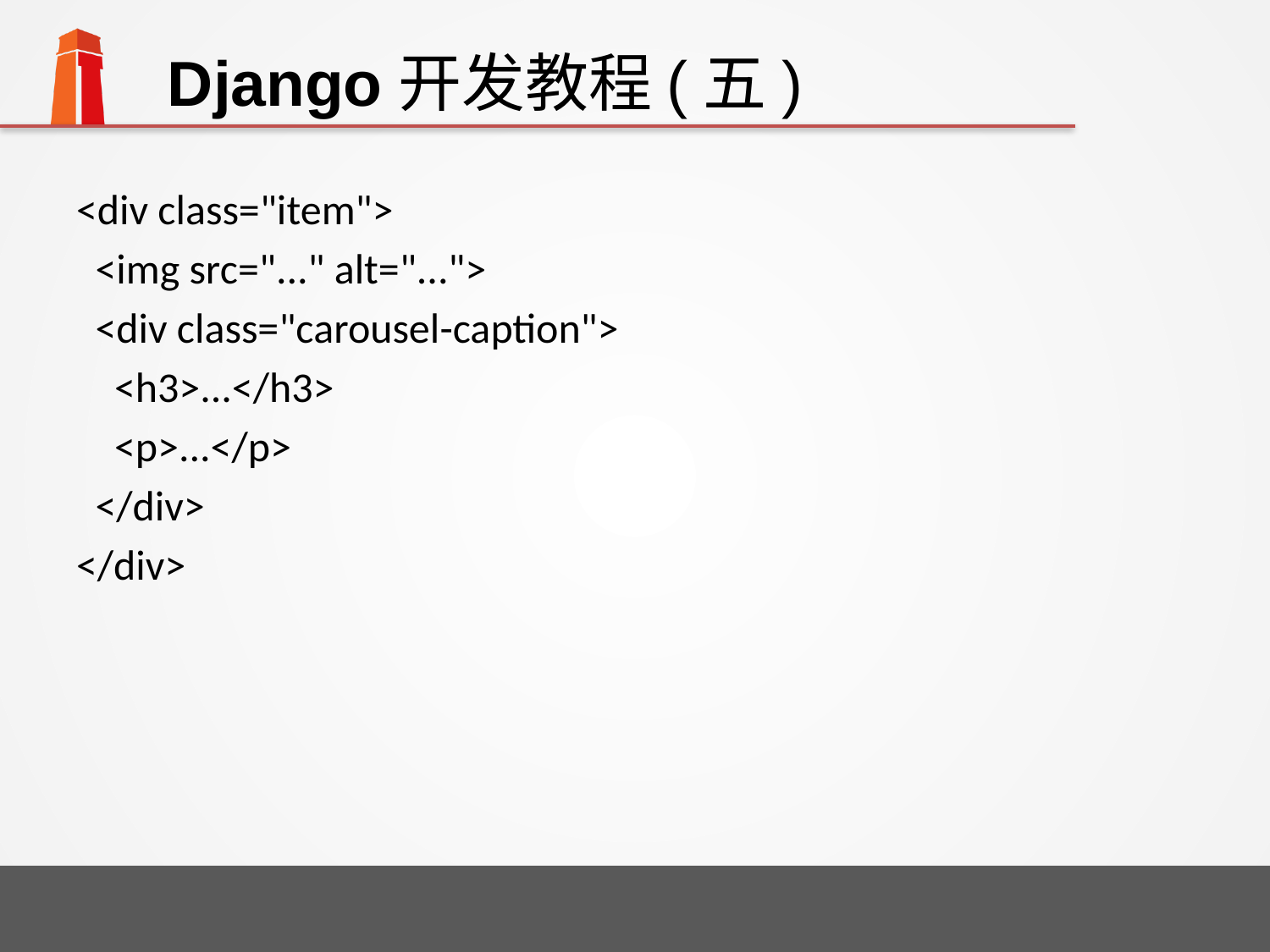

# Django开发教程(五)
<div class="item">
  <img src="..." alt="...">
  <div class="carousel-caption">
    <h3>...</h3>
    <p>...</p>
  </div>
</div>